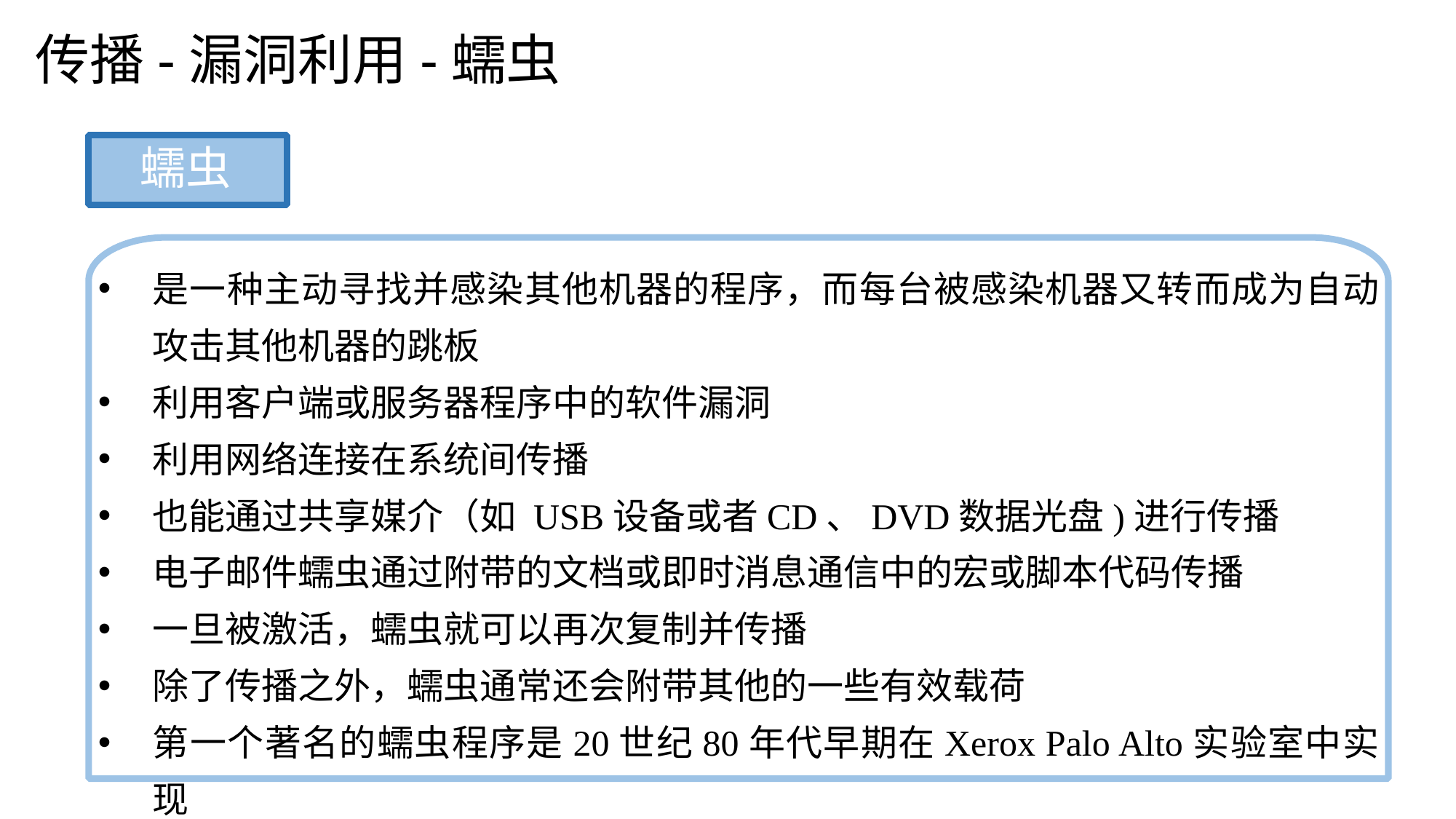

传播-漏洞利用-蠕虫

蠕虫
是一种主动寻找并感染其他机器的程序，而每台被感染机器又转而成为自动攻击其他机器的跳板
利用客户端或服务器程序中的软件漏洞
利用网络连接在系统间传播
也能通过共享媒介（如 USB设备或者CD、DVD数据光盘)进行传播
电子邮件蠕虫通过附带的文档或即时消息通信中的宏或脚本代码传播
一旦被激活，蠕虫就可以再次复制并传播
除了传播之外，蠕虫通常还会附带其他的一些有效载荷
第一个著名的蠕虫程序是20世纪80年代早期在Xerox Palo Alto实验室中实现